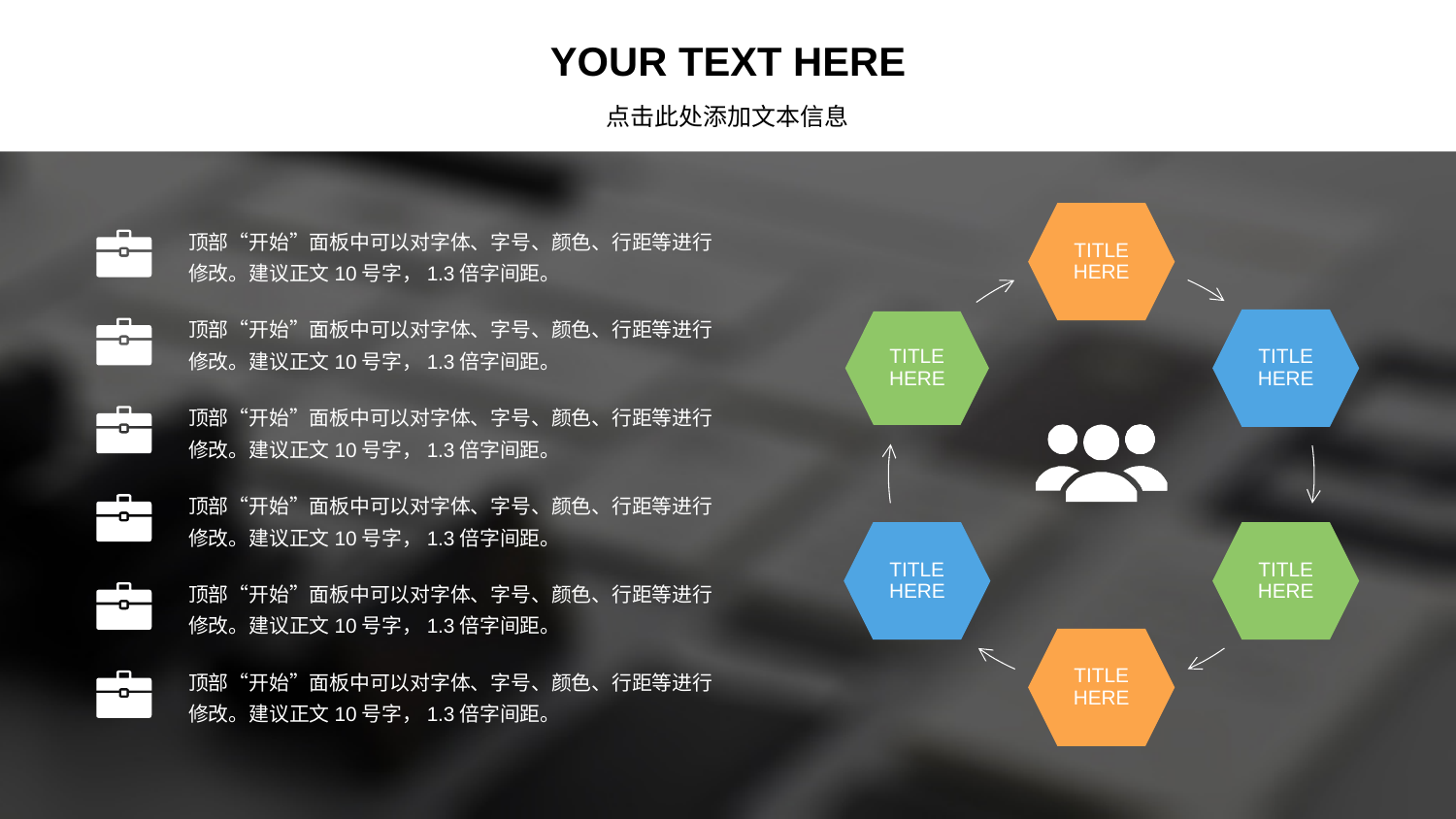

YOUR TEXT HERE
点击此处添加文本信息
顶部“开始”面板中可以对字体、字号、颜色、行距等进行修改。建议正文10号字，1.3倍字间距。
TITLE HERE
TITLE HERE
TITLE HERE
TITLE HERE
TITLE HERE
TITLE HERE

顶部“开始”面板中可以对字体、字号、颜色、行距等进行修改。建议正文10号字，1.3倍字间距。

顶部“开始”面板中可以对字体、字号、颜色、行距等进行修改。建议正文10号字，1.3倍字间距。

顶部“开始”面板中可以对字体、字号、颜色、行距等进行修改。建议正文10号字，1.3倍字间距。

顶部“开始”面板中可以对字体、字号、颜色、行距等进行修改。建议正文10号字，1.3倍字间距。

顶部“开始”面板中可以对字体、字号、颜色、行距等进行修改。建议正文10号字，1.3倍字间距。